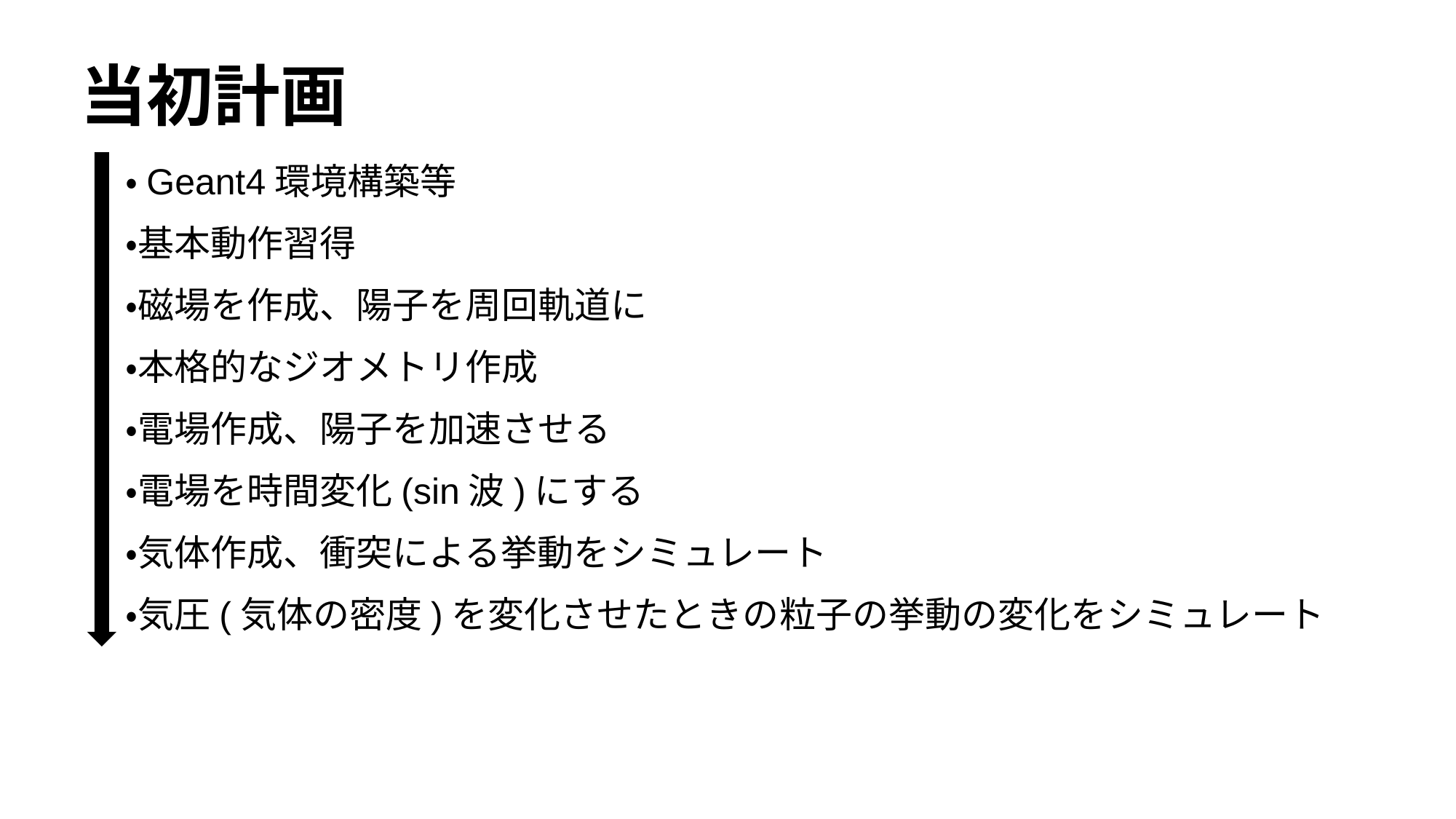

当初計画

・Geant4環境構築等
・基本動作習得
・磁場を作成、陽子を周回軌道に
・本格的なジオメトリ作成
・電場作成、陽子を加速させる
・電場を時間変化(sin波)にする
・気体作成、衝突による挙動をシミュレート
・気圧(気体の密度)を変化させたときの粒子の挙動の変化をシミュレート